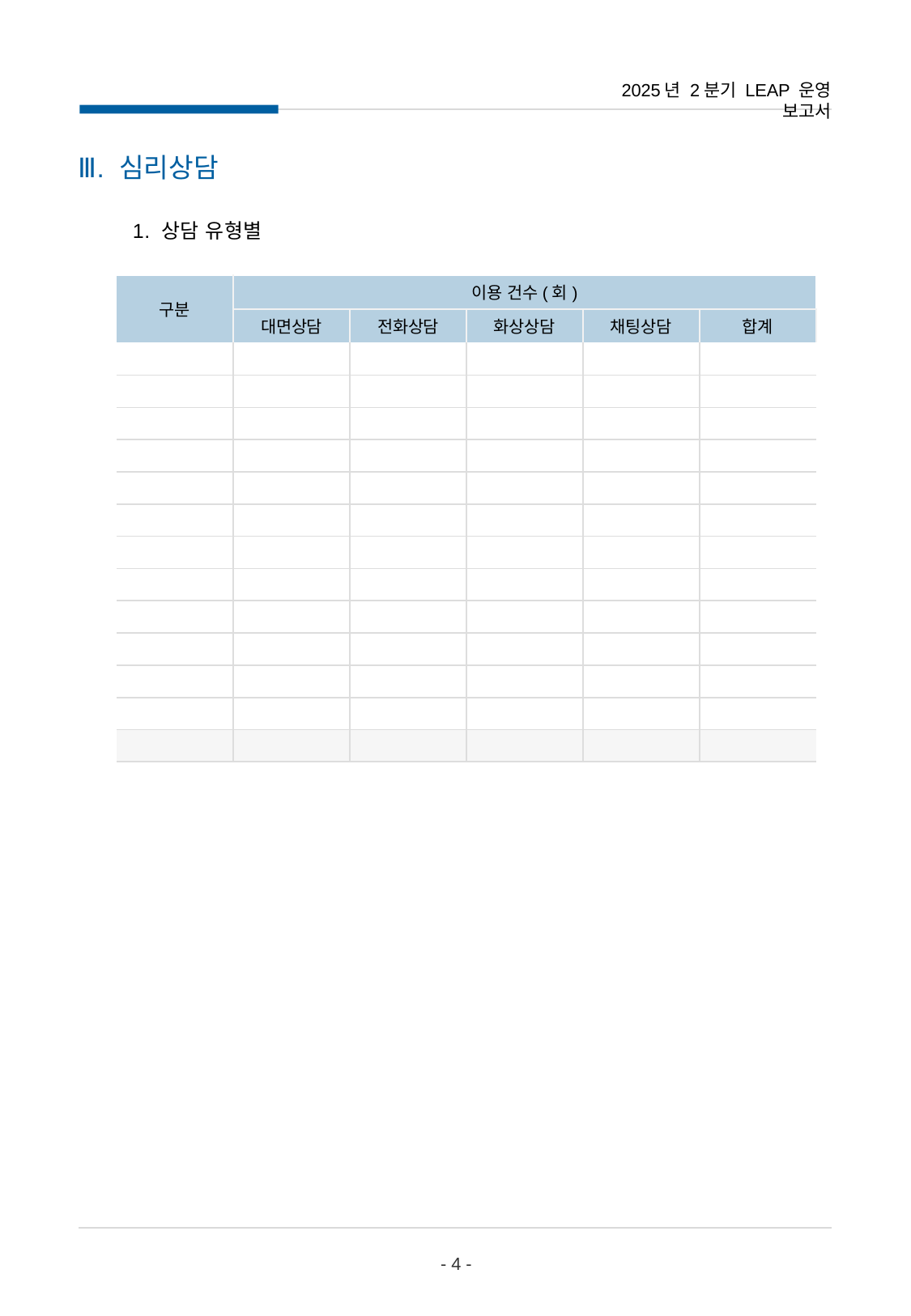

2025년 2분기 LEAP 운영 보고서

Ⅲ. 심리상담
 1. 상담 유형별
| 구분 | 이용 건수(회) |  |  |  |  |
| --- | --- | --- | --- | --- | --- |
|  | 대면상담 | 전화상담 | 화상상담 | 채팅상담 | 합계 |
|  |  |  |  |  |  |
|  |  |  |  |  |  |
|  |  |  |  |  |  |
|  |  |  |  |  |  |
|  |  |  |  |  |  |
|  |  |  |  |  |  |
|  |  |  |  |  |  |
|  |  |  |  |  |  |
|  |  |  |  |  |  |
|  |  |  |  |  |  |
|  |  |  |  |  |  |
|  |  |  |  |  |  |
|  |  |  |  |  |  |

- 4 -